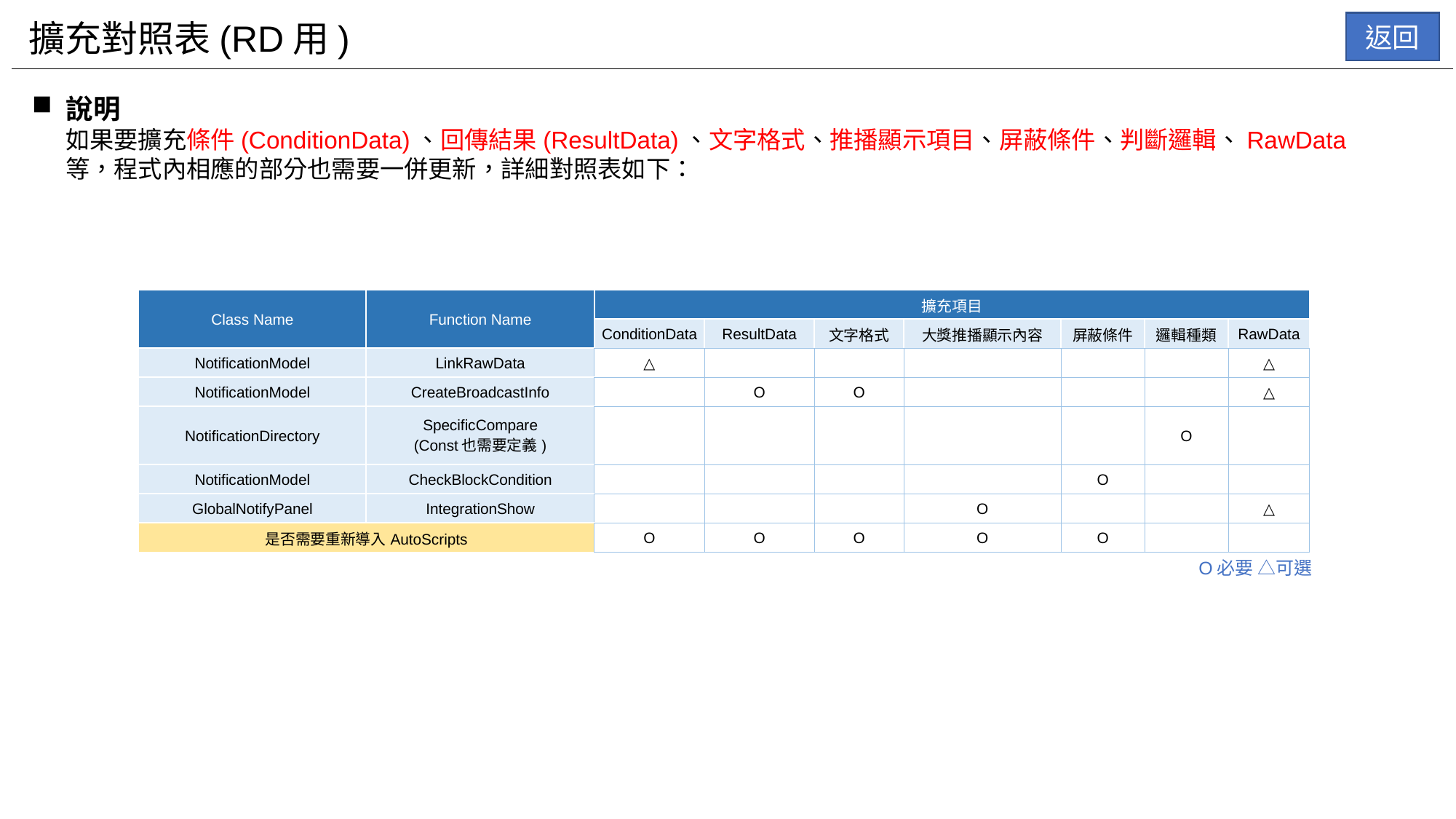

擴充對照表(RD用)
返回
說明
如果要擴充條件(ConditionData)、回傳結果(ResultData)、文字格式、推播顯示項目、屏蔽條件、判斷邏輯、RawData等，程式內相應的部分也需要一併更新，詳細對照表如下：
| Class Name | Function Name | 擴充項目 |  |  |  |  |  |  |
| --- | --- | --- | --- | --- | --- | --- | --- | --- |
|  |  | ConditionData | ResultData | 文字格式 | 大獎推播顯示內容 | 屏蔽條件 | 邏輯種類 | RawData |
| NotificationModel | LinkRawData | △ |  |  |  |  |  | △ |
| NotificationModel | CreateBroadcastInfo |  | O | O |  |  |  | △ |
| NotificationDirectory | SpecificCompare (Const也需要定義) |  |  |  |  |  | O |  |
| NotificationModel | CheckBlockCondition |  |  |  |  | O |  |  |
| GlobalNotifyPanel | IntegrationShow |  |  |  | O |  |  | △ |
| 是否需要重新導入AutoScripts | O | O | O | O | O |  |  |
| --- | --- | --- | --- | --- | --- | --- | --- |
O必要 △可選